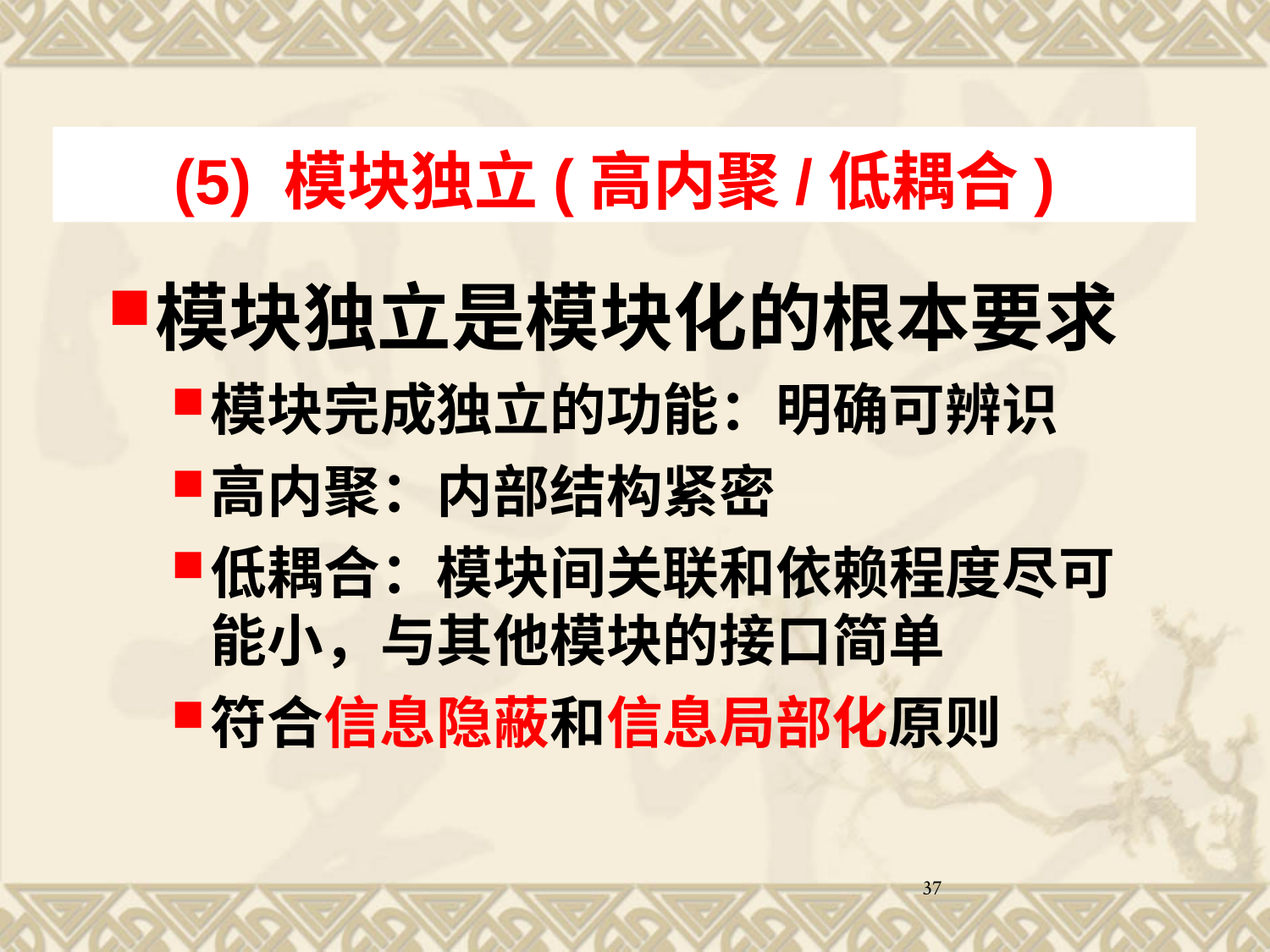

(5) 模块独立(高内聚/低耦合)
模块独立是模块化的根本要求
模块完成独立的功能：明确可辨识
高内聚：内部结构紧密
低耦合：模块间关联和依赖程度尽可能小，与其他模块的接口简单
符合信息隐蔽和信息局部化原则
37